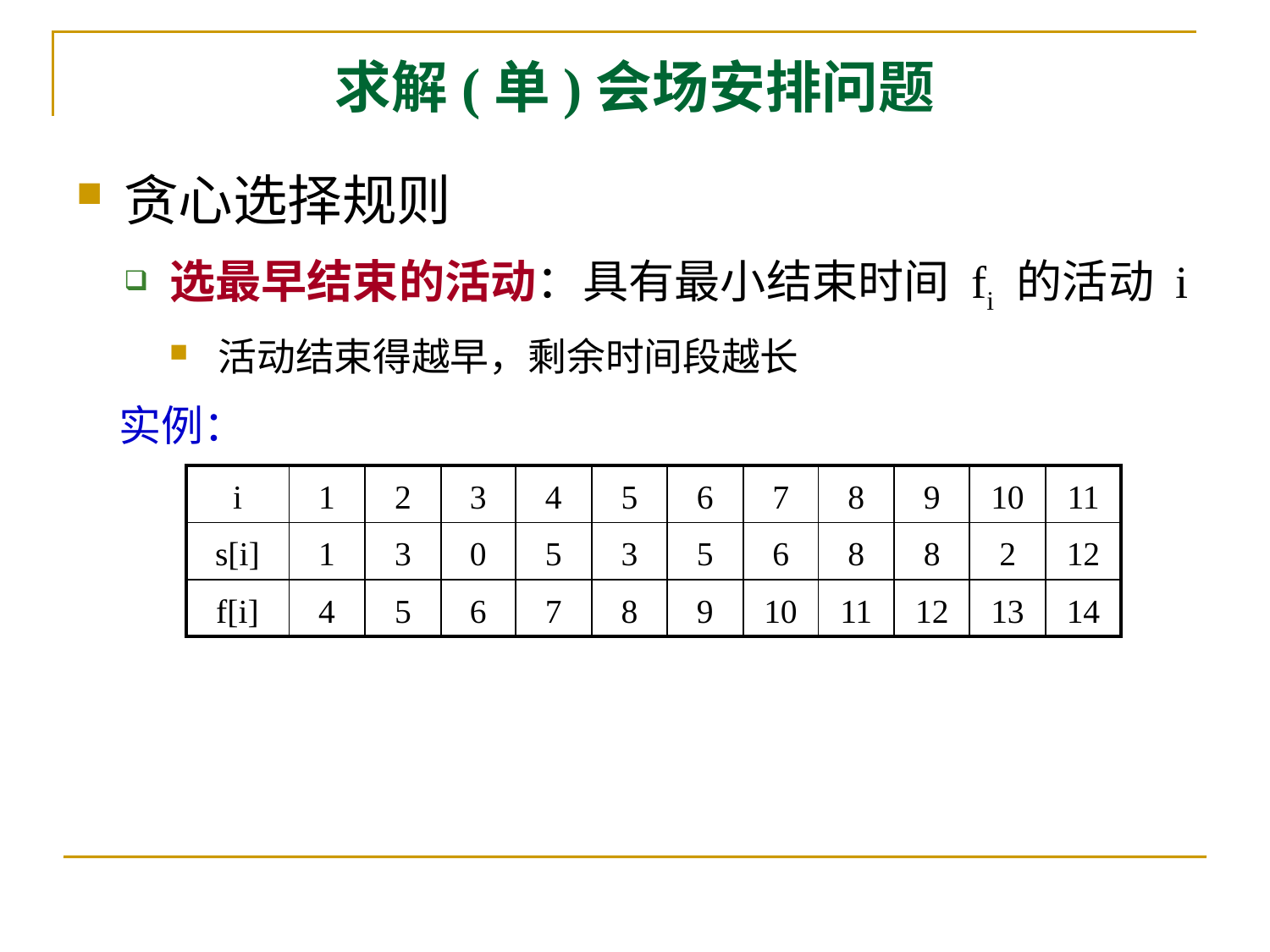

求解(单)会场安排问题
贪心选择规则
选最早结束的活动：具有最小结束时间 fi 的活动 i
活动结束得越早，剩余时间段越长
实例：
| i | 1 | 2 | 3 | 4 | 5 | 6 | 7 | 8 | 9 | 10 | 11 |
| --- | --- | --- | --- | --- | --- | --- | --- | --- | --- | --- | --- |
| s[i] | 1 | 3 | 0 | 5 | 3 | 5 | 6 | 8 | 8 | 2 | 12 |
| f[i] | 4 | 5 | 6 | 7 | 8 | 9 | 10 | 11 | 12 | 13 | 14 |